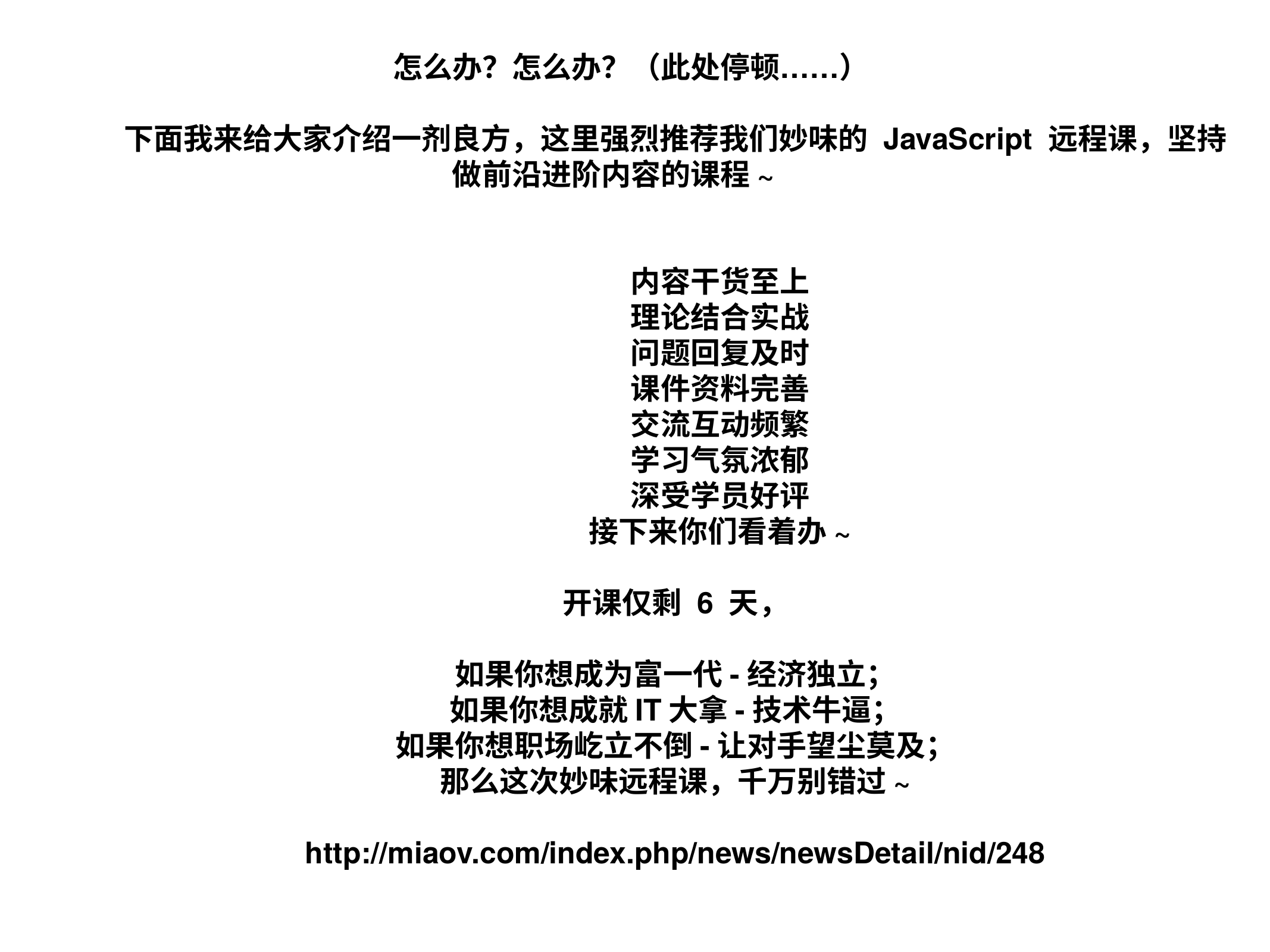

怎么办？怎么办？（此处停顿……）

	下面我来给大家介绍一剂良方，这里强烈推荐我们妙味的 JavaScript 远程课，坚持做前沿进阶内容的课程~

		内容干货至上
		理论结合实战
		问题回复及时
		课件资料完善
		交流互动频繁
		学习气氛浓郁
		深受学员好评
		接下来你们看着办~

	开课仅剩 6 天，

	如果你想成为富一代-经济独立；
	如果你想成就IT大拿-技术牛逼；
	如果你想职场屹立不倒-让对手望尘莫及；
	那么这次妙味远程课，千万别错过~

	http://miaov.com/index.php/news/newsDetail/nid/248